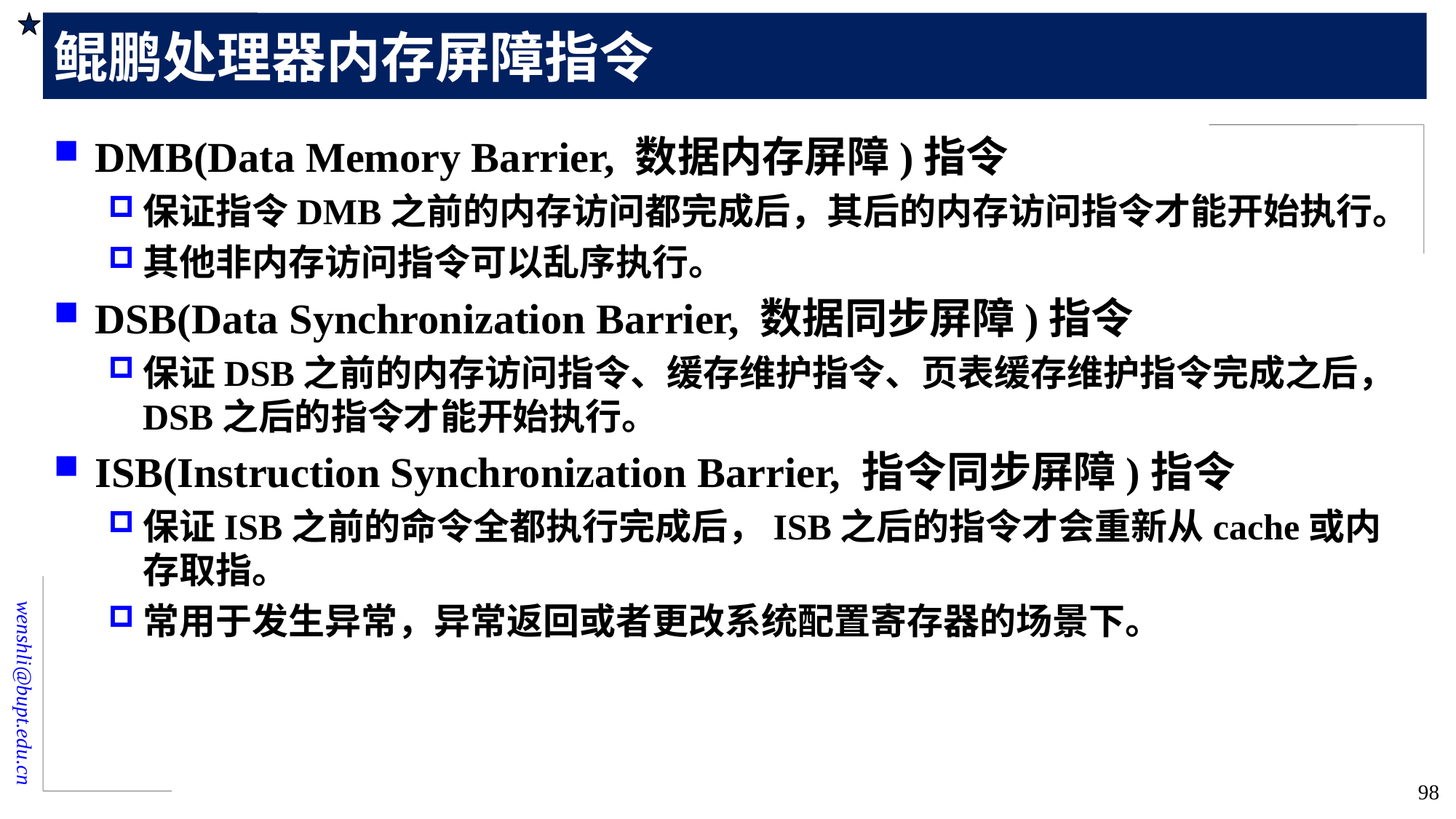

# 鲲鹏处理器内存屏障指令
DMB(Data Memory Barrier, 数据内存屏障)指令
保证指令DMB之前的内存访问都完成后，其后的内存访问指令才能开始执行。
其他非内存访问指令可以乱序执行。
DSB(Data Synchronization Barrier, 数据同步屏障)指令
保证DSB之前的内存访问指令、缓存维护指令、页表缓存维护指令完成之后，DSB之后的指令才能开始执行。
ISB(Instruction Synchronization Barrier, 指令同步屏障)指令
保证ISB之前的命令全都执行完成后，ISB之后的指令才会重新从cache或内存取指。
常用于发生异常，异常返回或者更改系统配置寄存器的场景下。
98